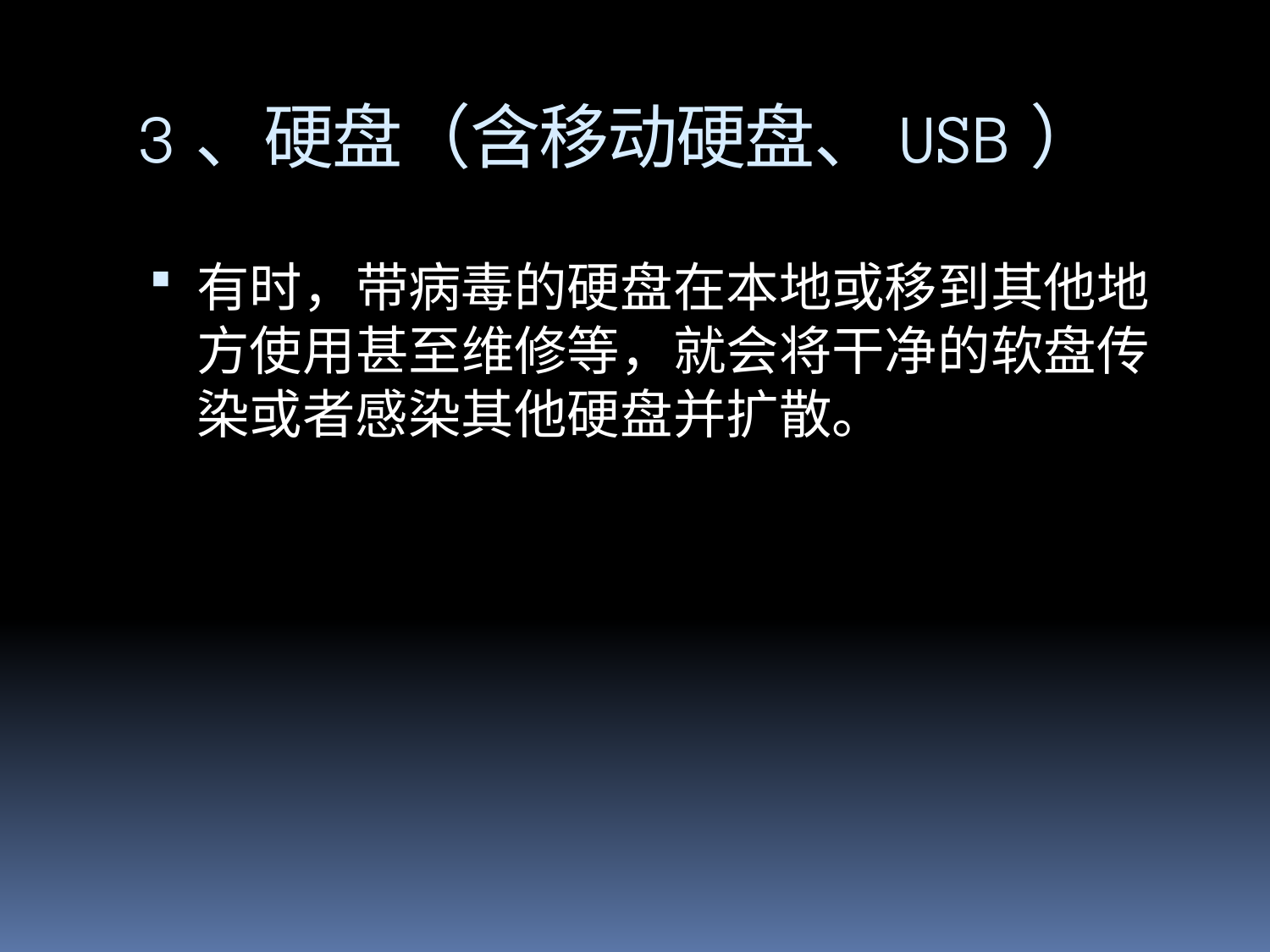

# 3、硬盘（含移动硬盘、USB）
有时，带病毒的硬盘在本地或移到其他地方使用甚至维修等，就会将干净的软盘传染或者感染其他硬盘并扩散。